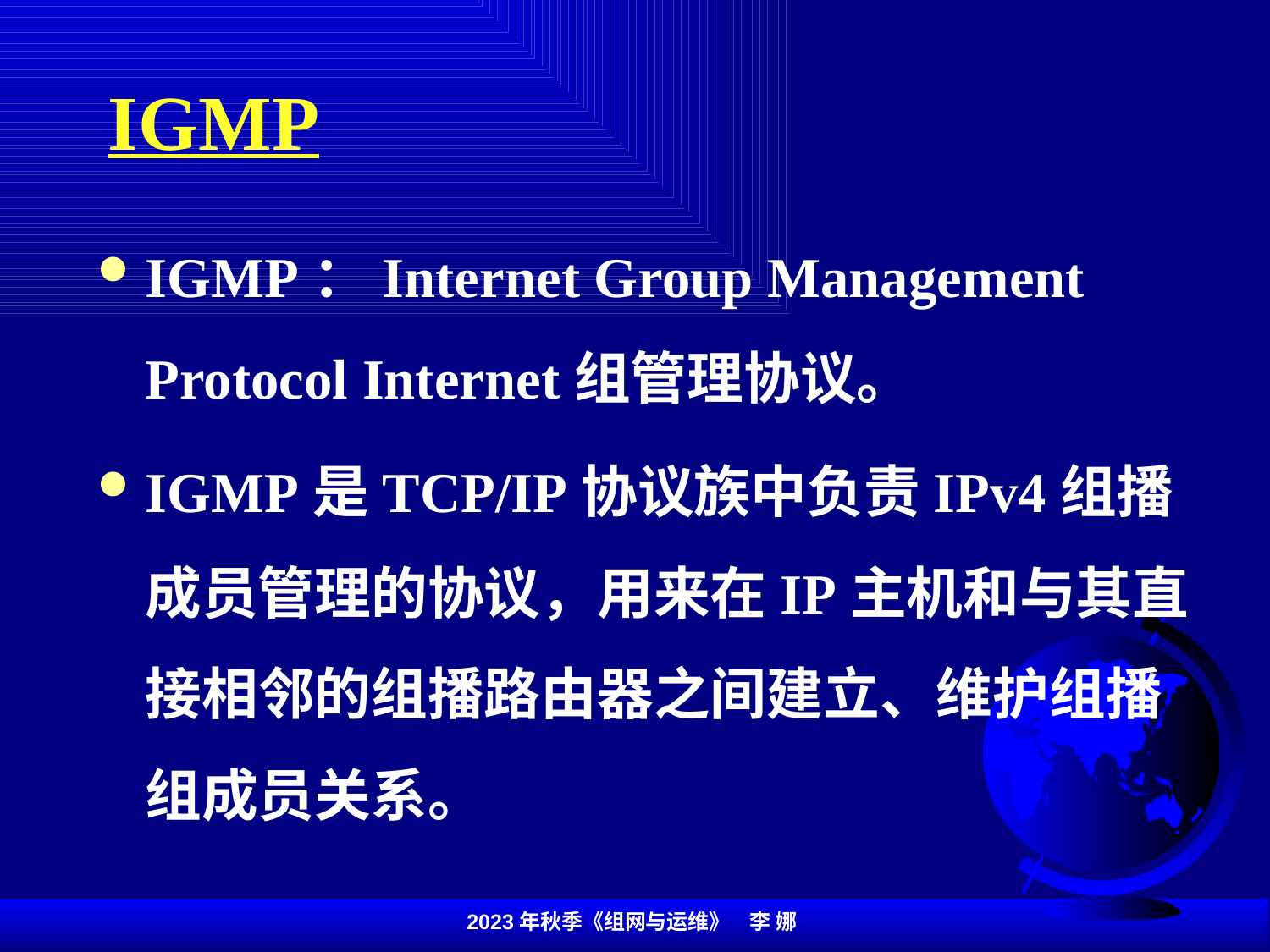

# IGMP
IGMP：Internet Group Management Protocol Internet组管理协议。
IGMP是TCP/IP协议族中负责IPv4组播成员管理的协议，用来在IP主机和与其直接相邻的组播路由器之间建立、维护组播组成员关系。